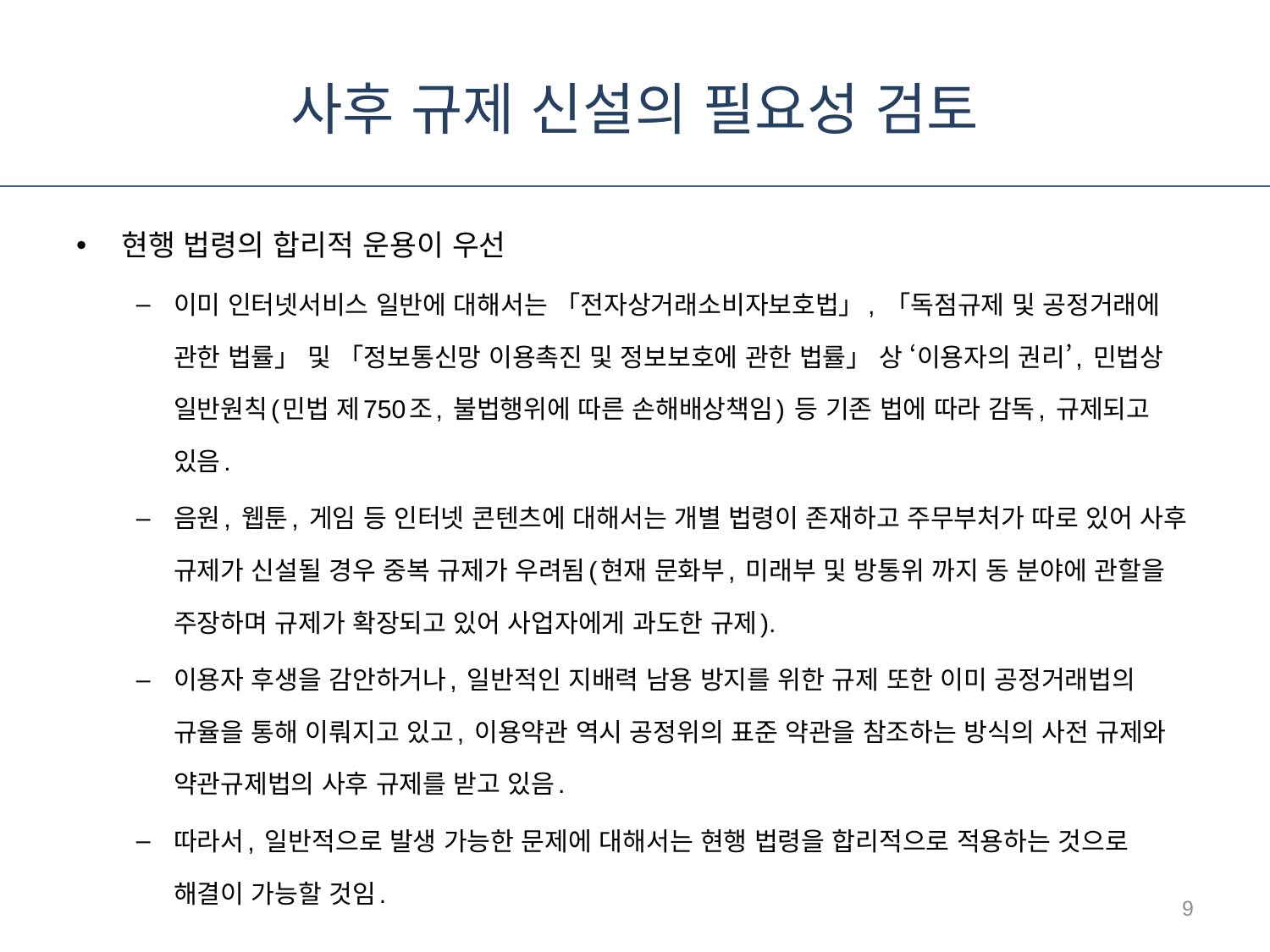

# 사후 규제 신설의 필요성 검토
현행 법령의 합리적 운용이 우선
이미 인터넷서비스 일반에 대해서는 「전자상거래소비자보호법」, 「독점규제 및 공정거래에 관한 법률」 및 「정보통신망 이용촉진 및 정보보호에 관한 법률」 상 ‘이용자의 권리’, 민법상 일반원칙(민법 제750조, 불법행위에 따른 손해배상책임) 등 기존 법에 따라 감독, 규제되고 있음.
음원, 웹툰, 게임 등 인터넷 콘텐츠에 대해서는 개별 법령이 존재하고 주무부처가 따로 있어 사후 규제가 신설될 경우 중복 규제가 우려됨(현재 문화부, 미래부 및 방통위 까지 동 분야에 관할을 주장하며 규제가 확장되고 있어 사업자에게 과도한 규제).
이용자 후생을 감안하거나, 일반적인 지배력 남용 방지를 위한 규제 또한 이미 공정거래법의 규율을 통해 이뤄지고 있고, 이용약관 역시 공정위의 표준 약관을 참조하는 방식의 사전 규제와 약관규제법의 사후 규제를 받고 있음.
따라서, 일반적으로 발생 가능한 문제에 대해서는 현행 법령을 합리적으로 적용하는 것으로 해결이 가능할 것임.

9